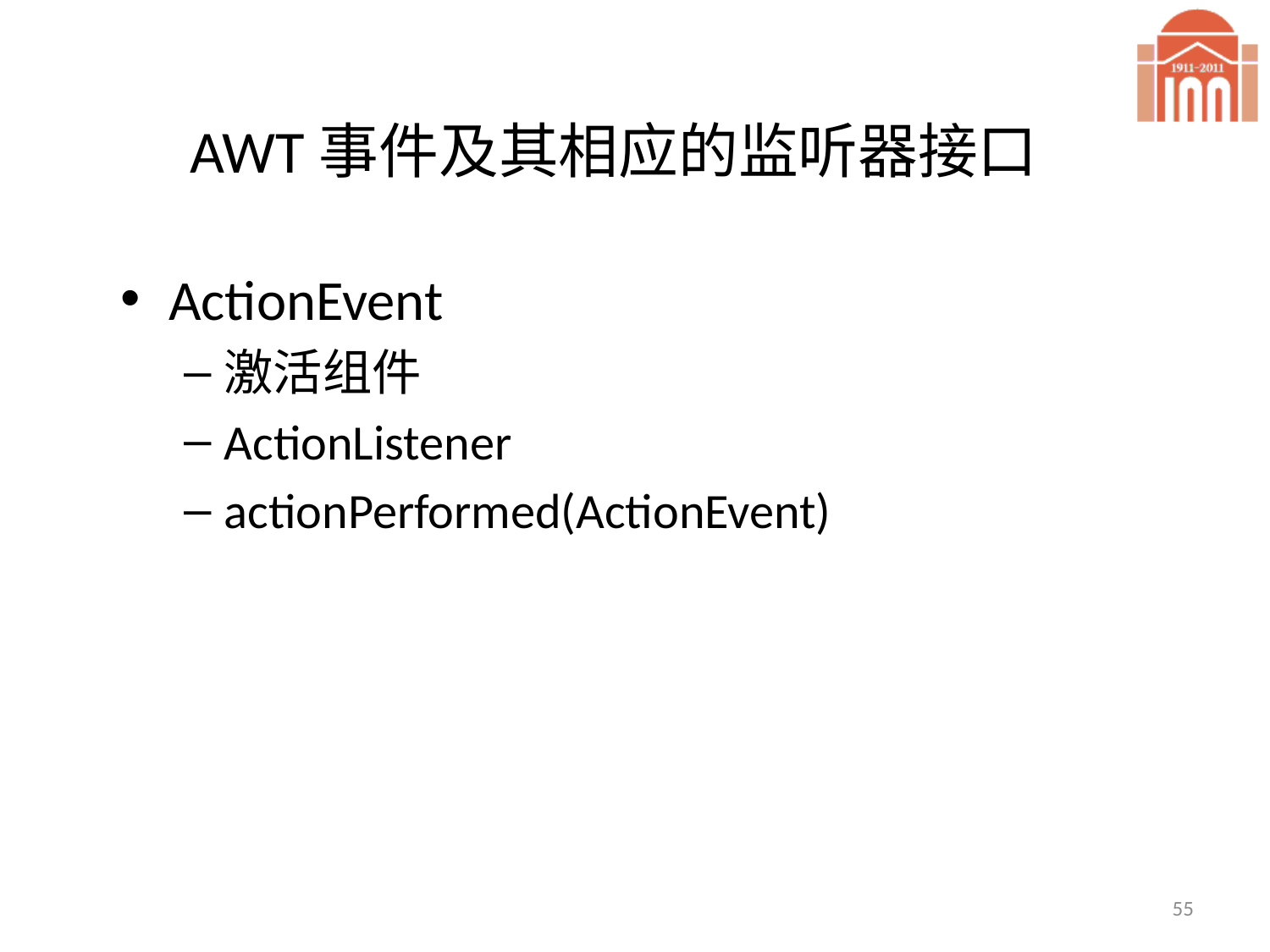

# AWT事件及其相应的监听器接口
ActionEvent
激活组件
ActionListener
actionPerformed(ActionEvent)
55